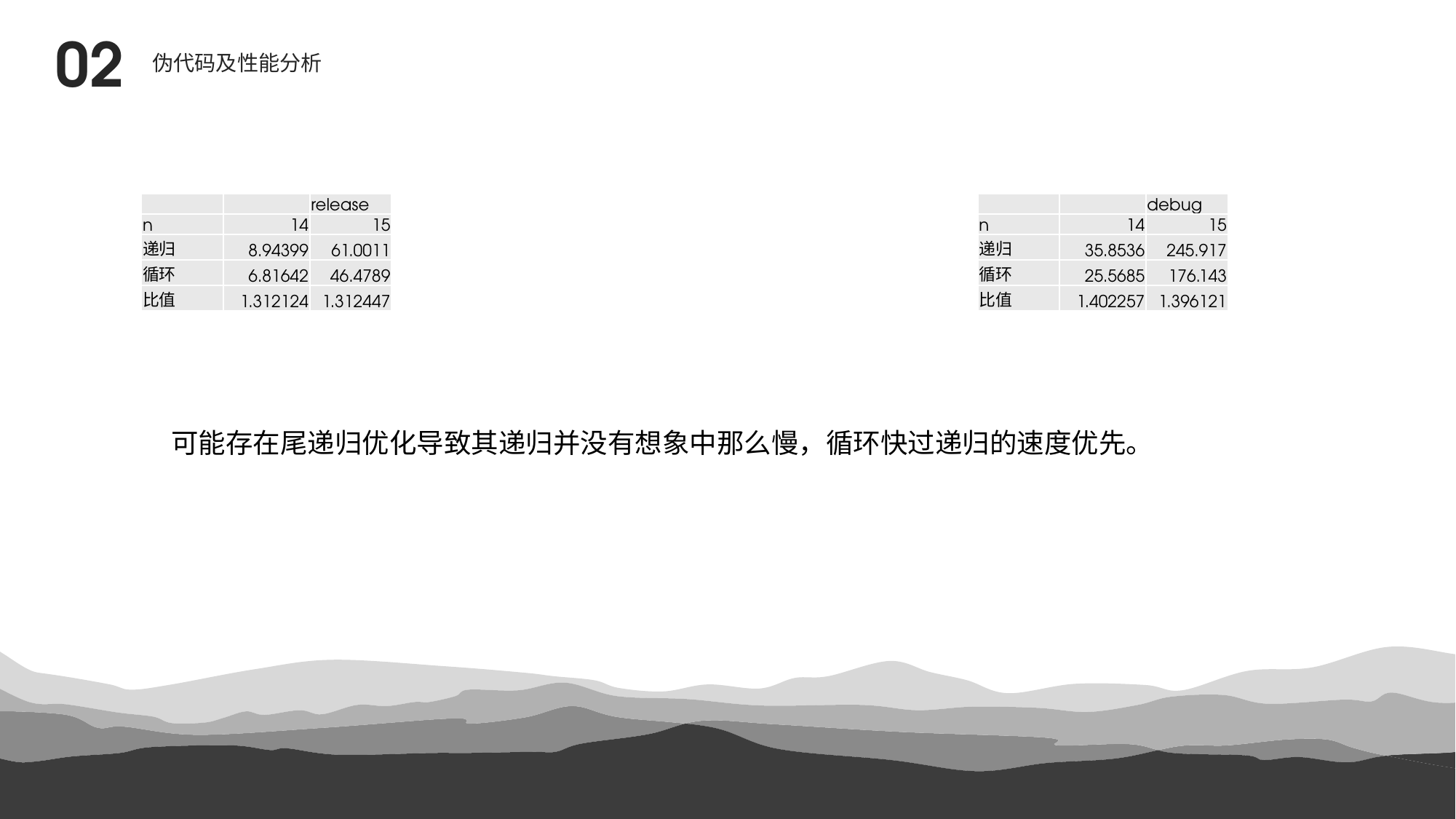

02
伪代码及性能分析
|  |  | release |
| --- | --- | --- |
| n | 14 | 15 |
| 递归 | 8.94399 | 61.0011 |
| 循环 | 6.81642 | 46.4789 |
| 比值 | 1.312124 | 1.312447 |
|  |  | debug |
| --- | --- | --- |
| n | 14 | 15 |
| 递归 | 35.8536 | 245.917 |
| 循环 | 25.5685 | 176.143 |
| 比值 | 1.402257 | 1.396121 |
可能存在尾递归优化导致其递归并没有想象中那么慢，循环快过递归的速度优先。